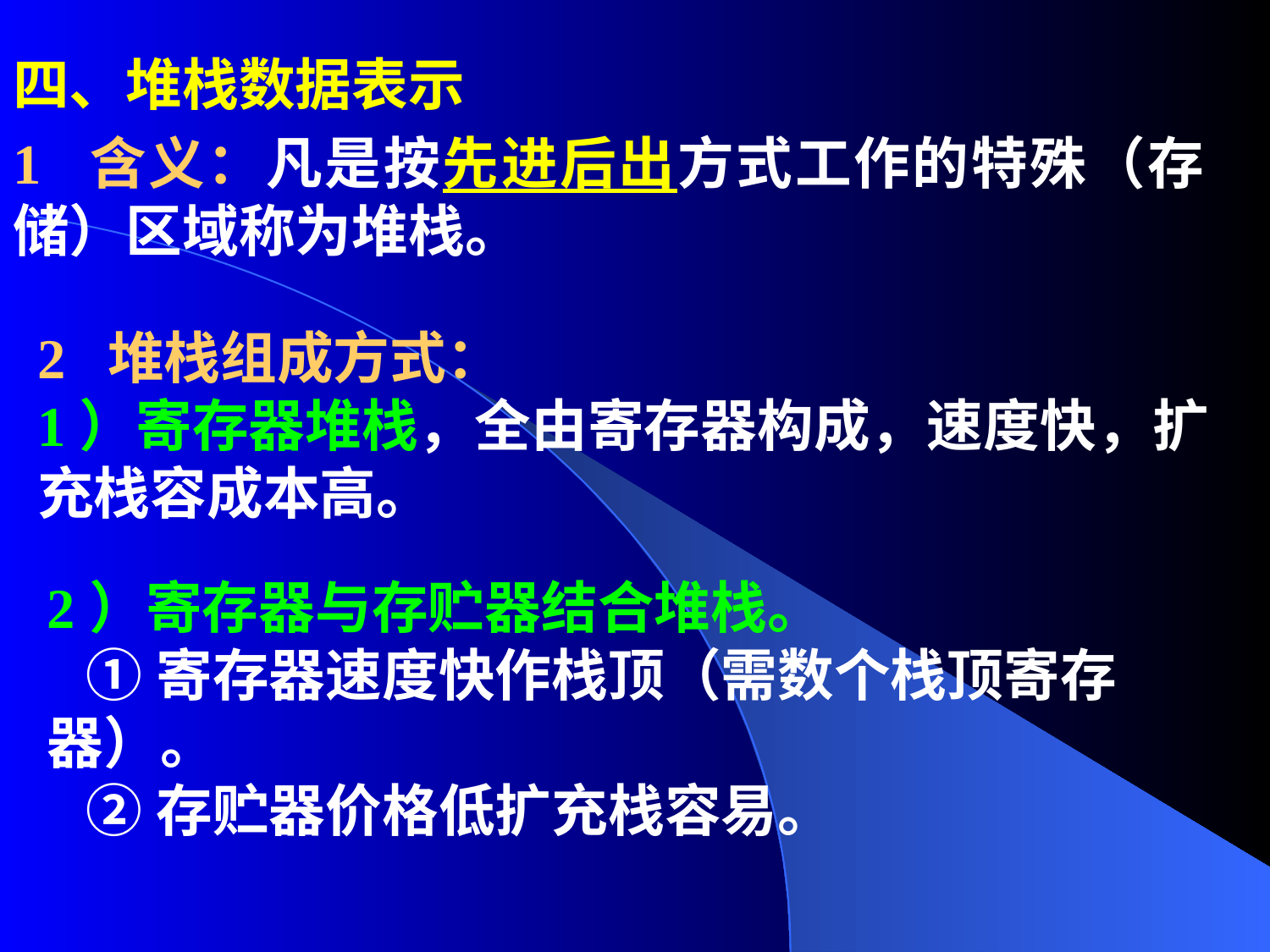

四、堆栈数据表示
1  含义：凡是按先进后出方式工作的特殊（存储）区域称为堆栈。
2  堆栈组成方式：
1）寄存器堆栈，全由寄存器构成，速度快，扩充栈容成本高。
2）寄存器与存贮器结合堆栈。
   ①寄存器速度快作栈顶（需数个栈顶寄存器）。
   ②存贮器价格低扩充栈容易。
19